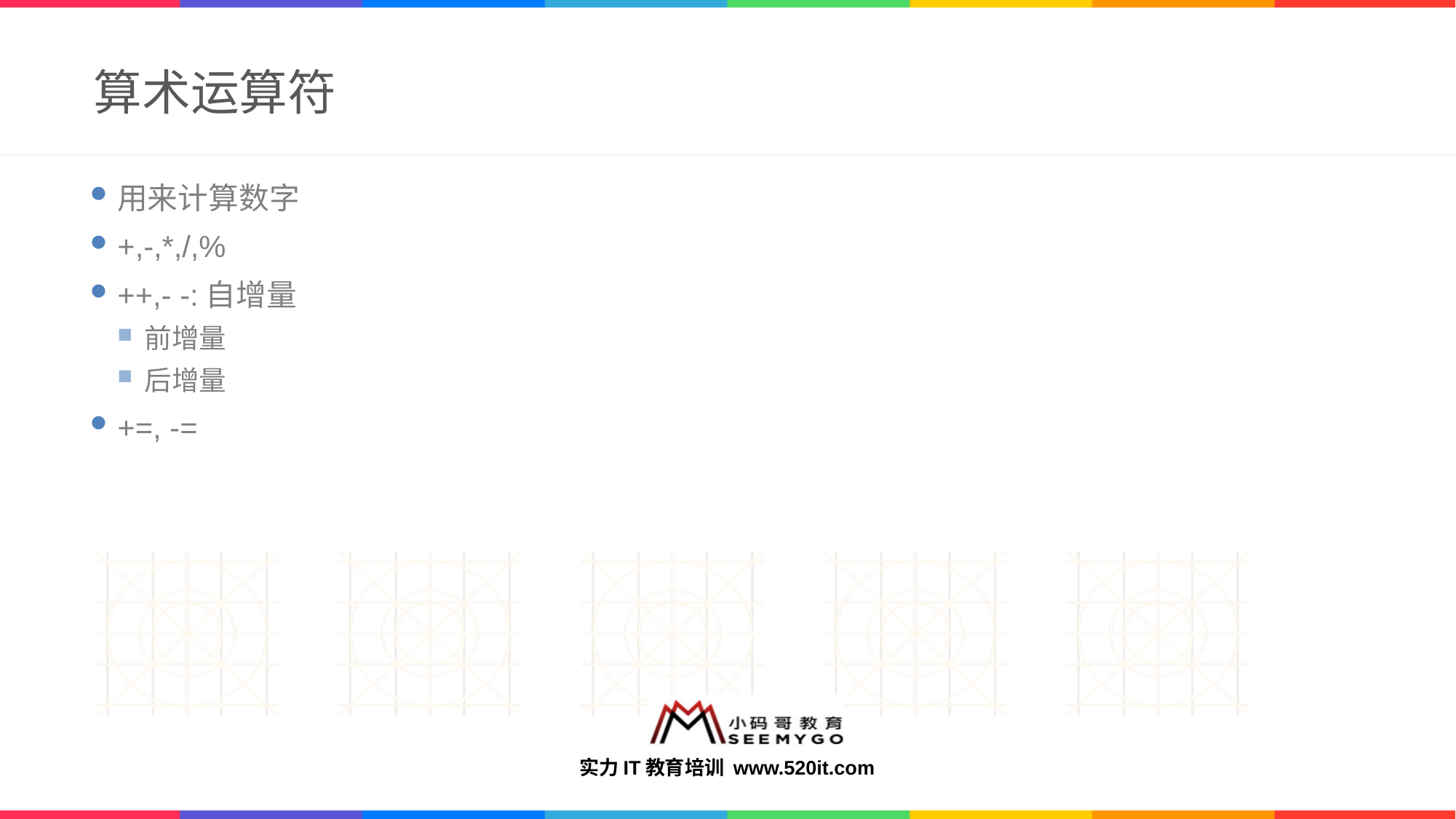

# 算术运算符
用来计算数字
+,-,*,/,%
++,- -:自增量
前增量
后增量
+=, -=